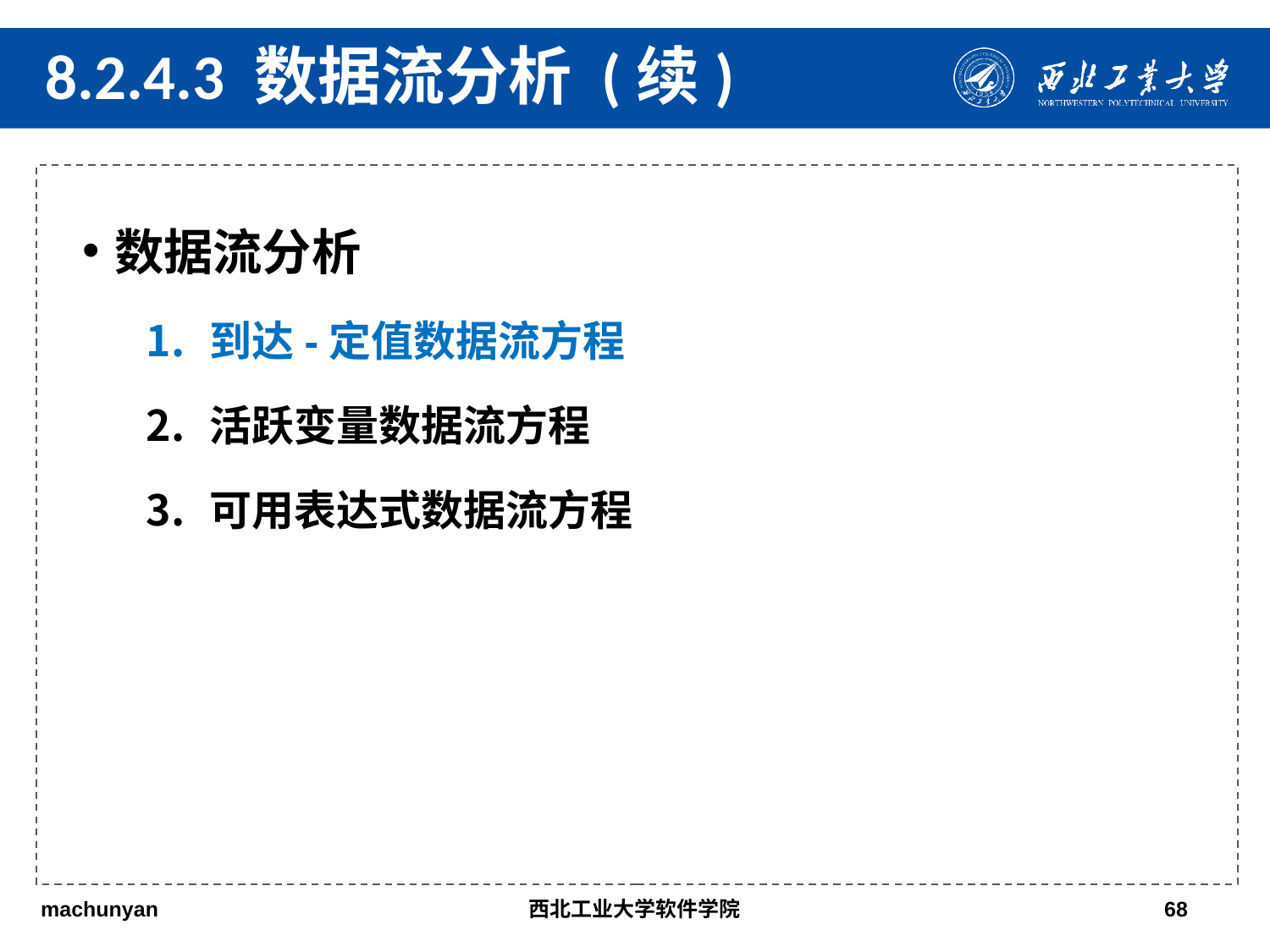

8.2.4.3 数据流分析 (续)
数据流分析
到达-定值数据流方程
活跃变量数据流方程
可用表达式数据流方程